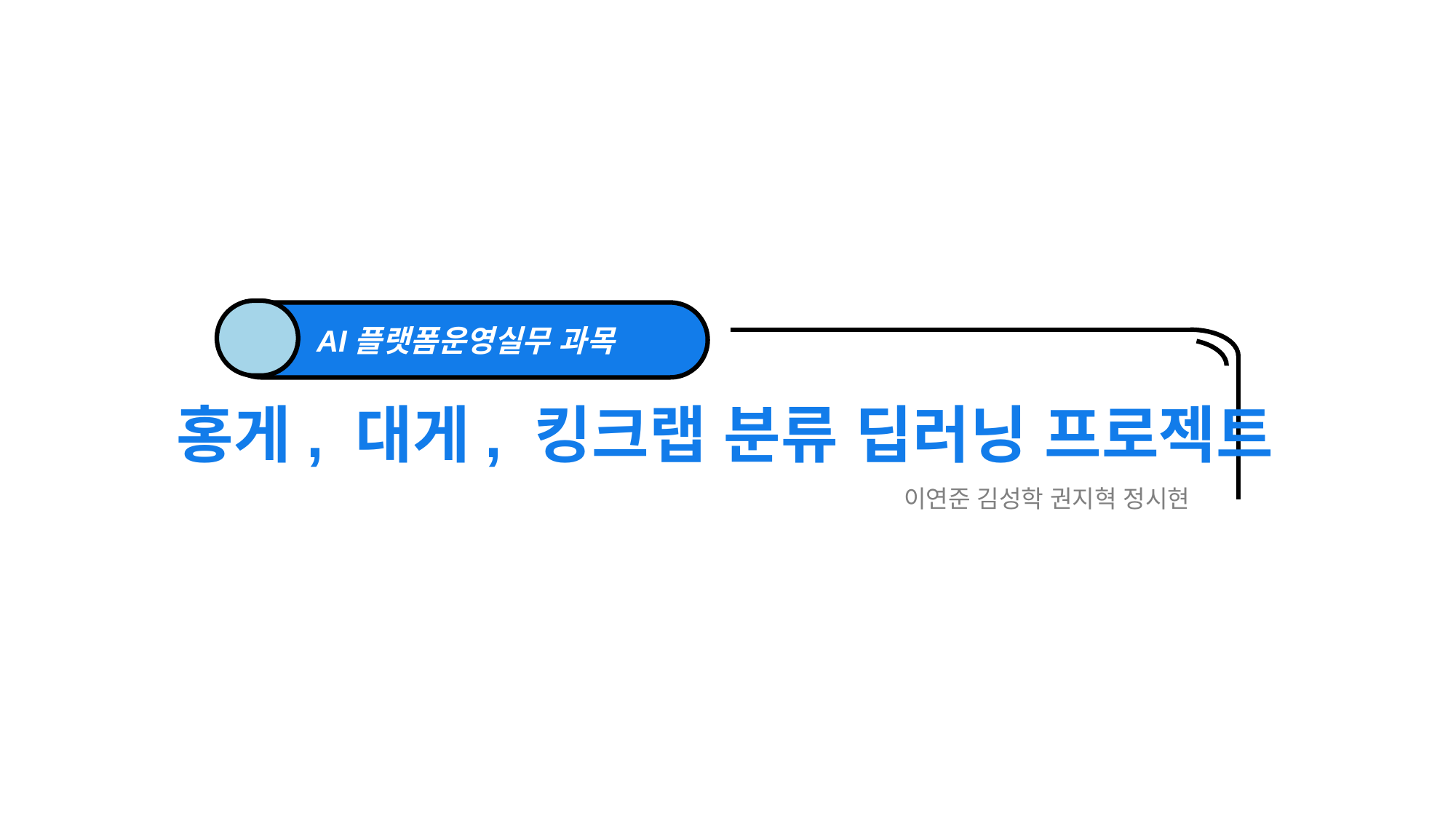

AI플랫폼운영실무 과목

홍게, 대게, 킹크랩 분류 딥러닝 프로젝트
이연준 김성학 권지혁 정시현